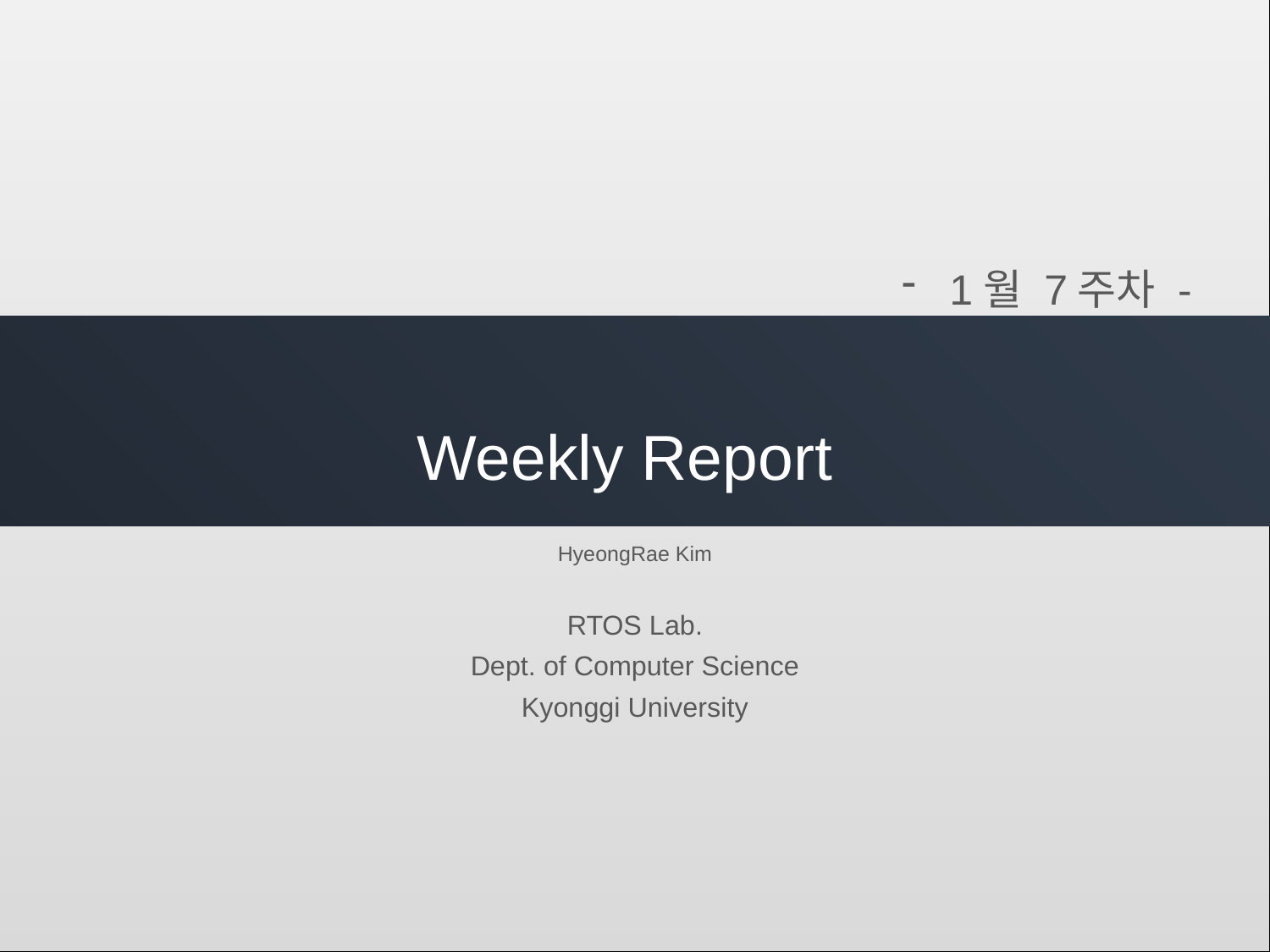

1월 7주차 -
# Weekly Report

HyeongRae Kim

RTOS Lab.
Dept. of Computer Science
Kyonggi University